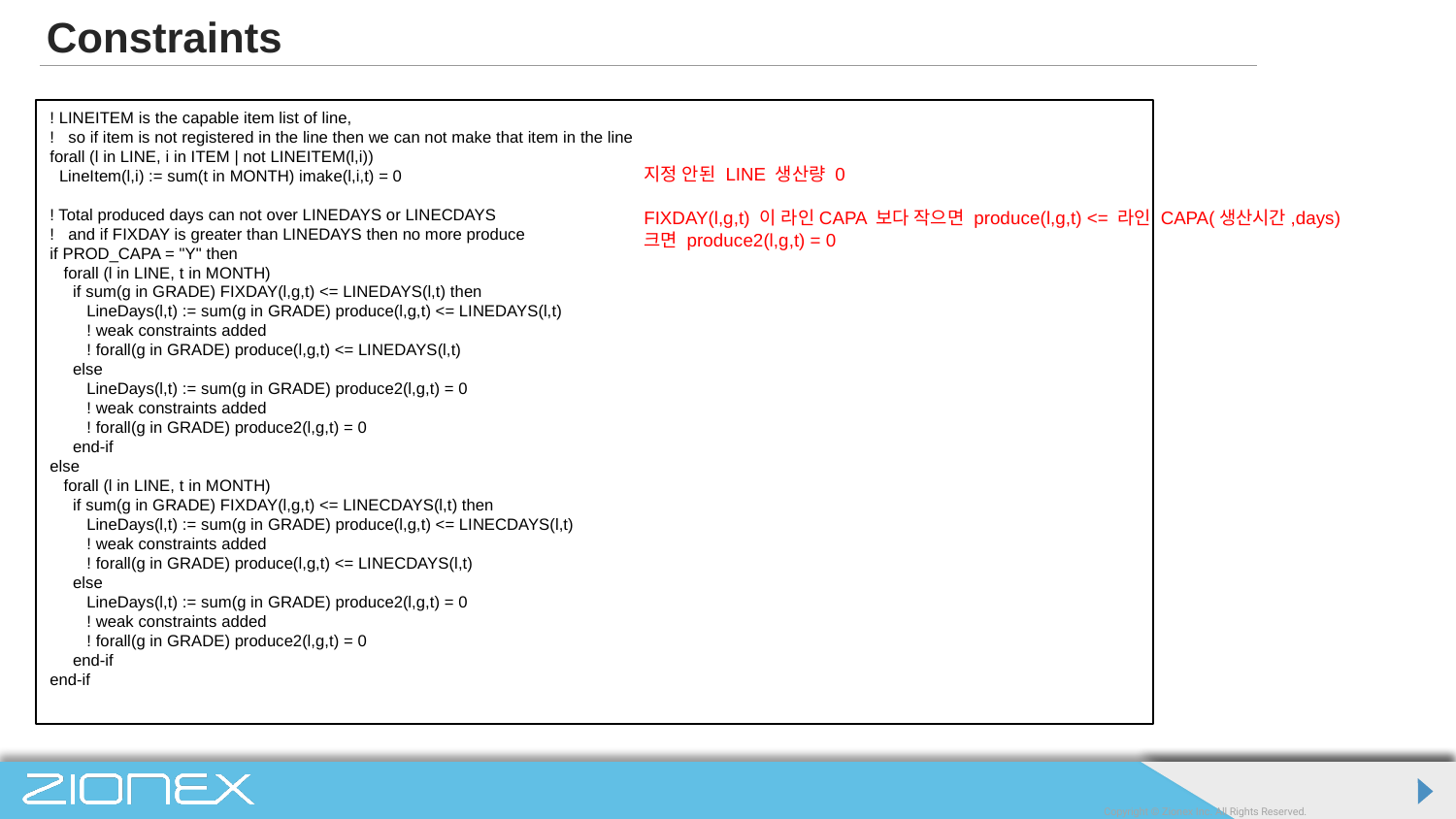

# Constraints
! LINEITEM is the capable item list of line,
!   so if item is not registered in the line then we can not make that item in the line
forall (l in LINE, i in ITEM | not LINEITEM(l,i))
  LineItem(l,i) := sum(t in MONTH) imake(l,i,t) = 0

! Total produced days can not over LINEDAYS or LINECDAYS
!   and if FIXDAY is greater than LINEDAYS then no more produce
if PROD_CAPA = "Y" then
   forall (l in LINE, t in MONTH)
     if sum(g in GRADE) FIXDAY(l,g,t) <= LINEDAYS(l,t) then
        LineDays(l,t) := sum(g in GRADE) produce(l,g,t) <= LINEDAYS(l,t)
        ! weak constraints added
        ! forall(g in GRADE) produce(l,g,t) <= LINEDAYS(l,t)
     else
        LineDays(l,t) := sum(g in GRADE) produce2(l,g,t) = 0
        ! weak constraints added
        ! forall(g in GRADE) produce2(l,g,t) = 0
     end-if
else
   forall (l in LINE, t in MONTH)
     if sum(g in GRADE) FIXDAY(l,g,t) <= LINECDAYS(l,t) then
        LineDays(l,t) := sum(g in GRADE) produce(l,g,t) <= LINECDAYS(l,t)
        ! weak constraints added
        ! forall(g in GRADE) produce(l,g,t) <= LINECDAYS(l,t)
     else
        LineDays(l,t) := sum(g in GRADE) produce2(l,g,t) = 0
        ! weak constraints added
        ! forall(g in GRADE) produce2(l,g,t) = 0
     end-if
end-if
지정 안된 LINE 생산량 0

FIXDAY(l,g,t) 이 라인CAPA 보다 작으면 produce(l,g,t) <= 라인 CAPA(생산시간,days)
크면 produce2(l,g,t) = 0